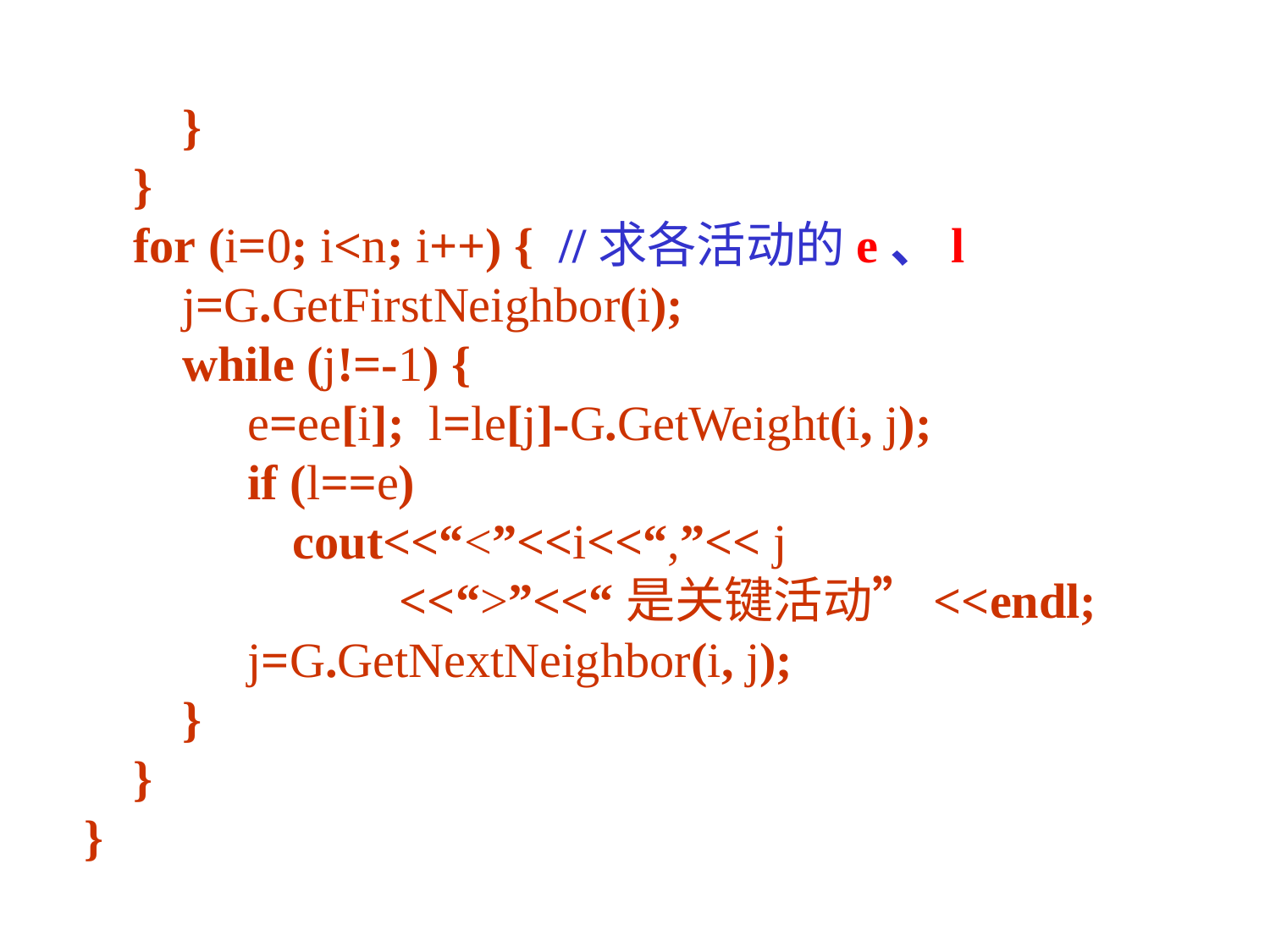

}
    }
    for (i=0; i<n; i++) {  //求各活动的e、l
        j=G.GetFirstNeighbor(i);
        while (j!=-1) {
	   e=ee[i];  l=le[j]-G.GetWeight(i, j);
	   if (l==e)
                 cout<<“<”<<i<<“,”<< j
		     <<“>”<<“是关键活动”<<endl;
	   j=G.GetNextNeighbor(i, j);
        }
    }
}
213